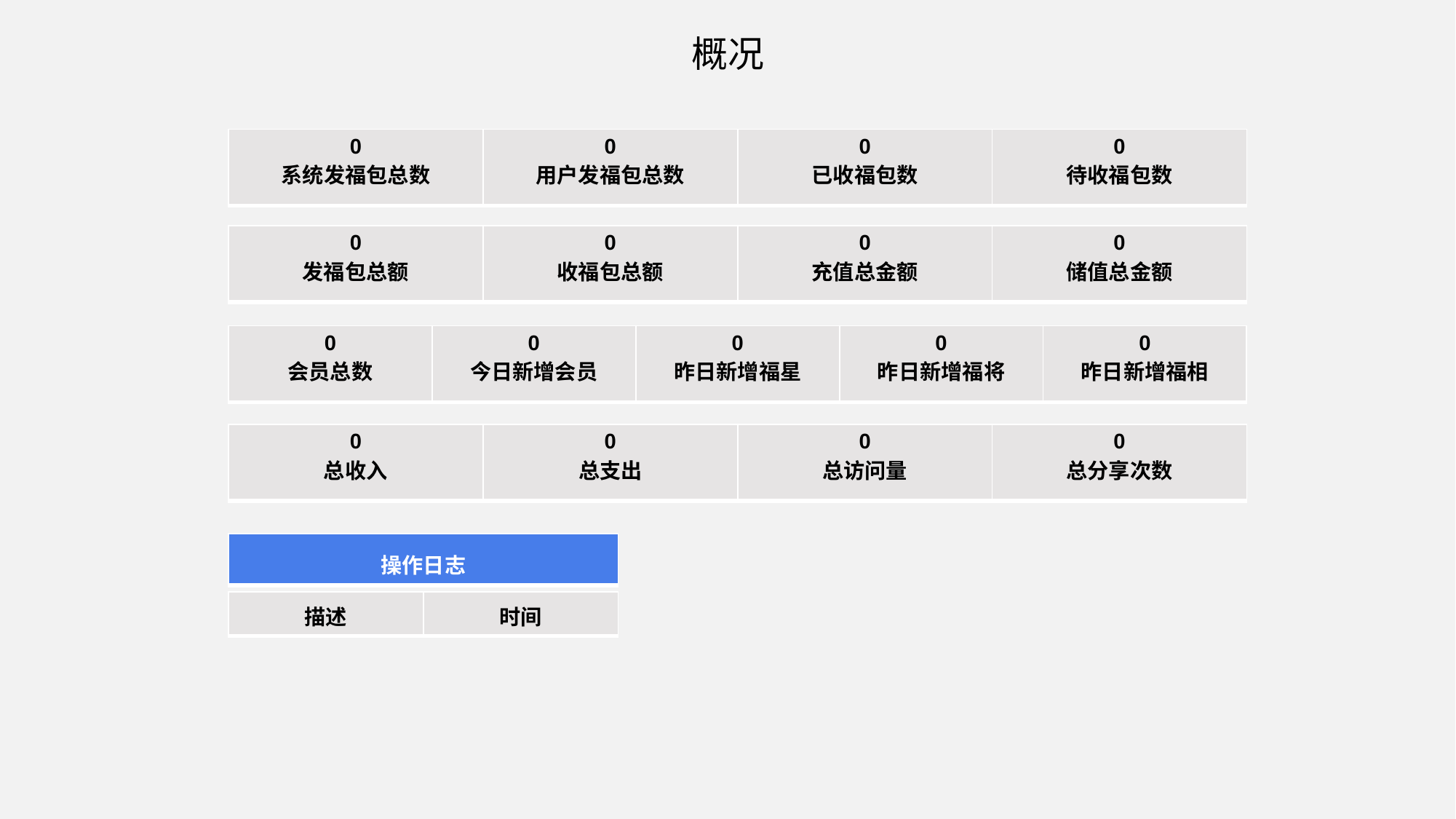

概况
| 0 系统发福包总数 | 0 用户发福包总数 | 0 已收福包数 | 0 待收福包数 |
| --- | --- | --- | --- |
| 0 发福包总额 | 0 收福包总额 | 0 充值总金额 | 0 储值总金额 |
| --- | --- | --- | --- |
| 0 会员总数 | 0 今日新增会员 | 0 昨日新增福星 | 0 昨日新增福将 | 0 昨日新增福相 |
| --- | --- | --- | --- | --- |
| 0 总收入 | 0 总支出 | 0 总访问量 | 0 总分享次数 |
| --- | --- | --- | --- |
| 操作日志 |
| --- |
| 描述 | 时间 |
| --- | --- |